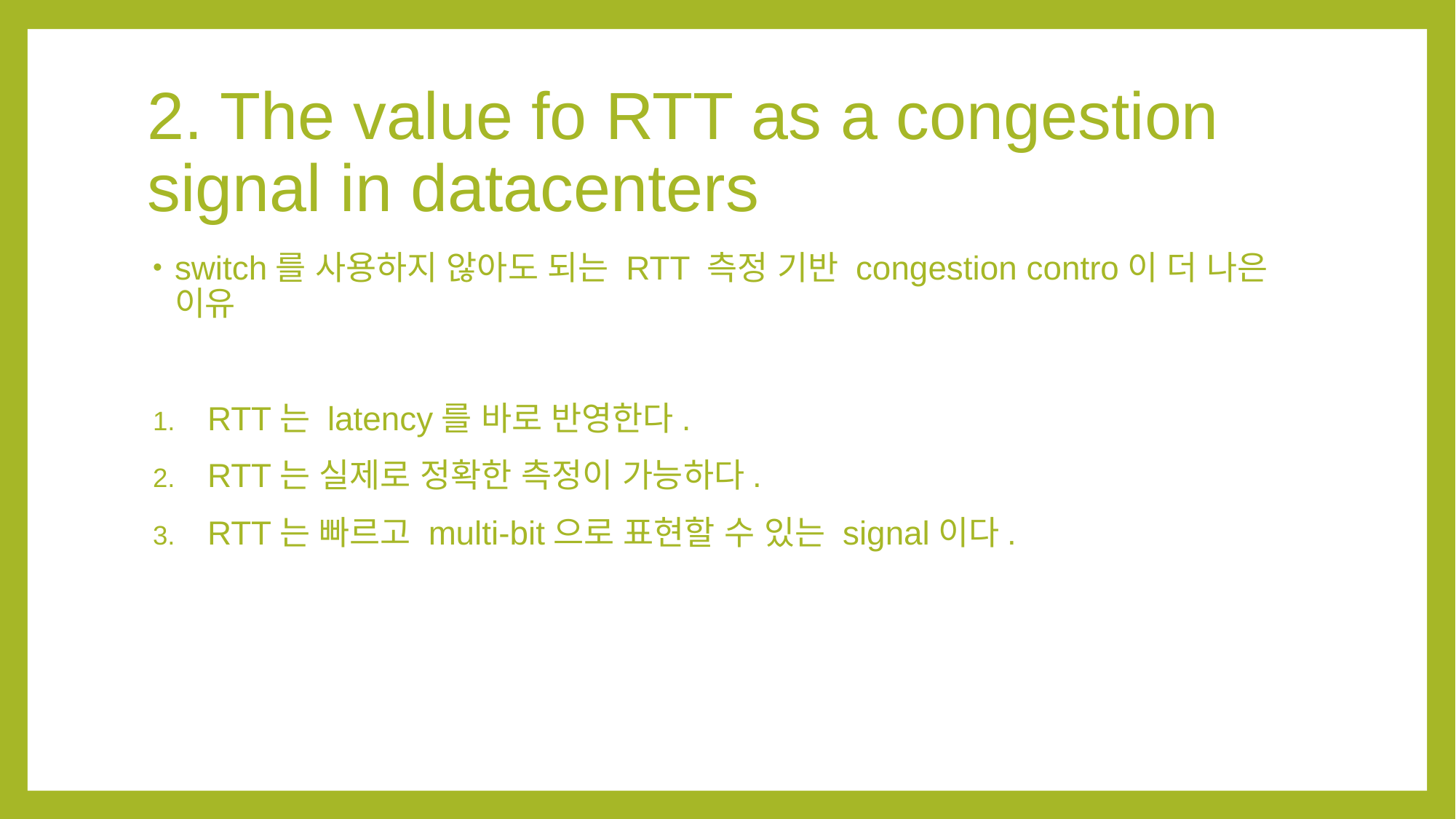

# 2. The value fo RTT as a congestion signal in datacenters
switch를 사용하지 않아도 되는 RTT 측정 기반 congestion contro이 더 나은 이유

RTT는 latency를 바로 반영한다.
RTT는 실제로 정확한 측정이 가능하다.
RTT는 빠르고 multi-bit으로 표현할 수 있는 signal이다.